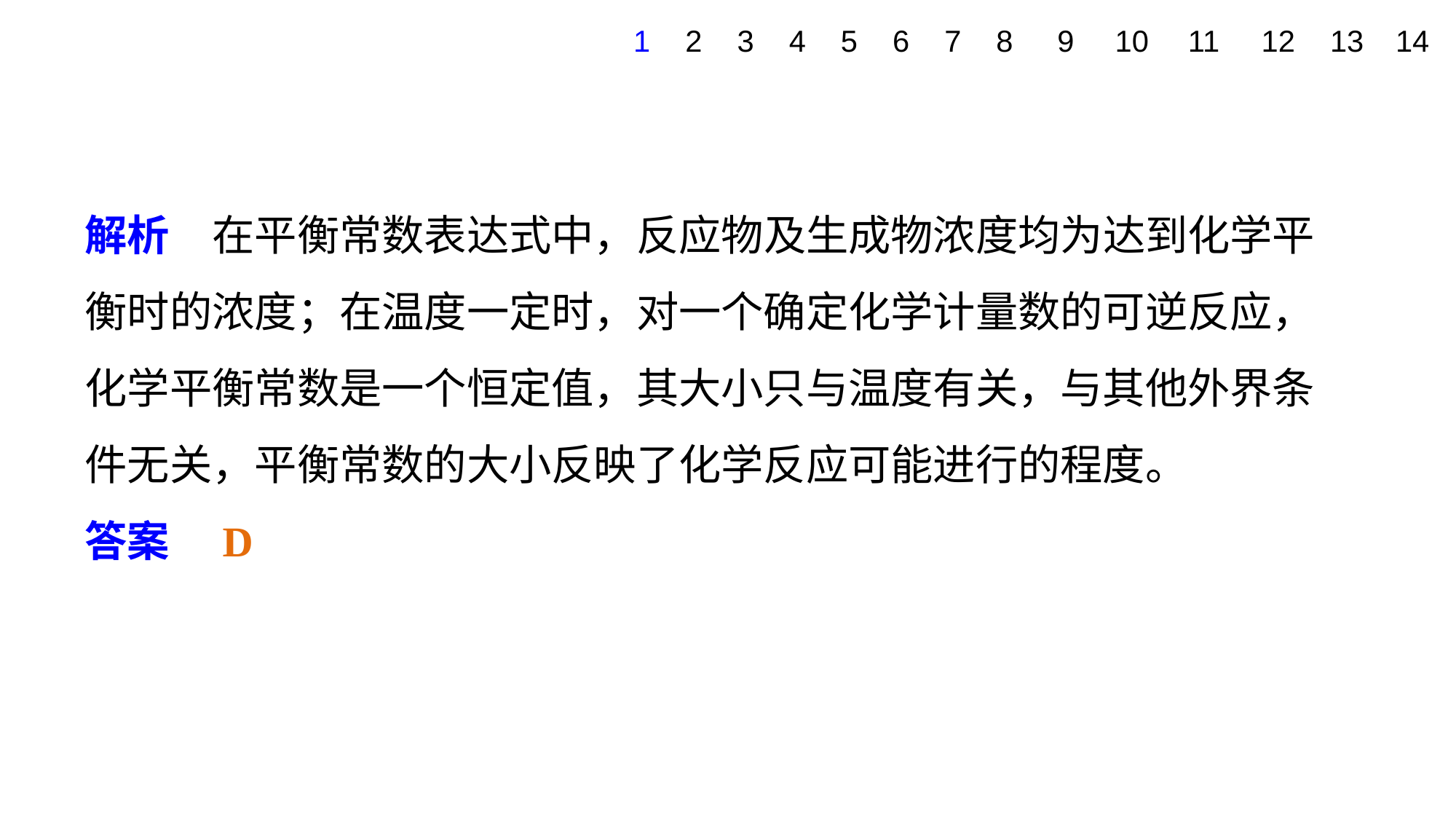

1
2
3
4
5
6
7
8
9
10
11
12
13
14
解析　在平衡常数表达式中，反应物及生成物浓度均为达到化学平衡时的浓度；在温度一定时，对一个确定化学计量数的可逆反应，化学平衡常数是一个恒定值，其大小只与温度有关，与其他外界条件无关，平衡常数的大小反映了化学反应可能进行的程度。
答案　D